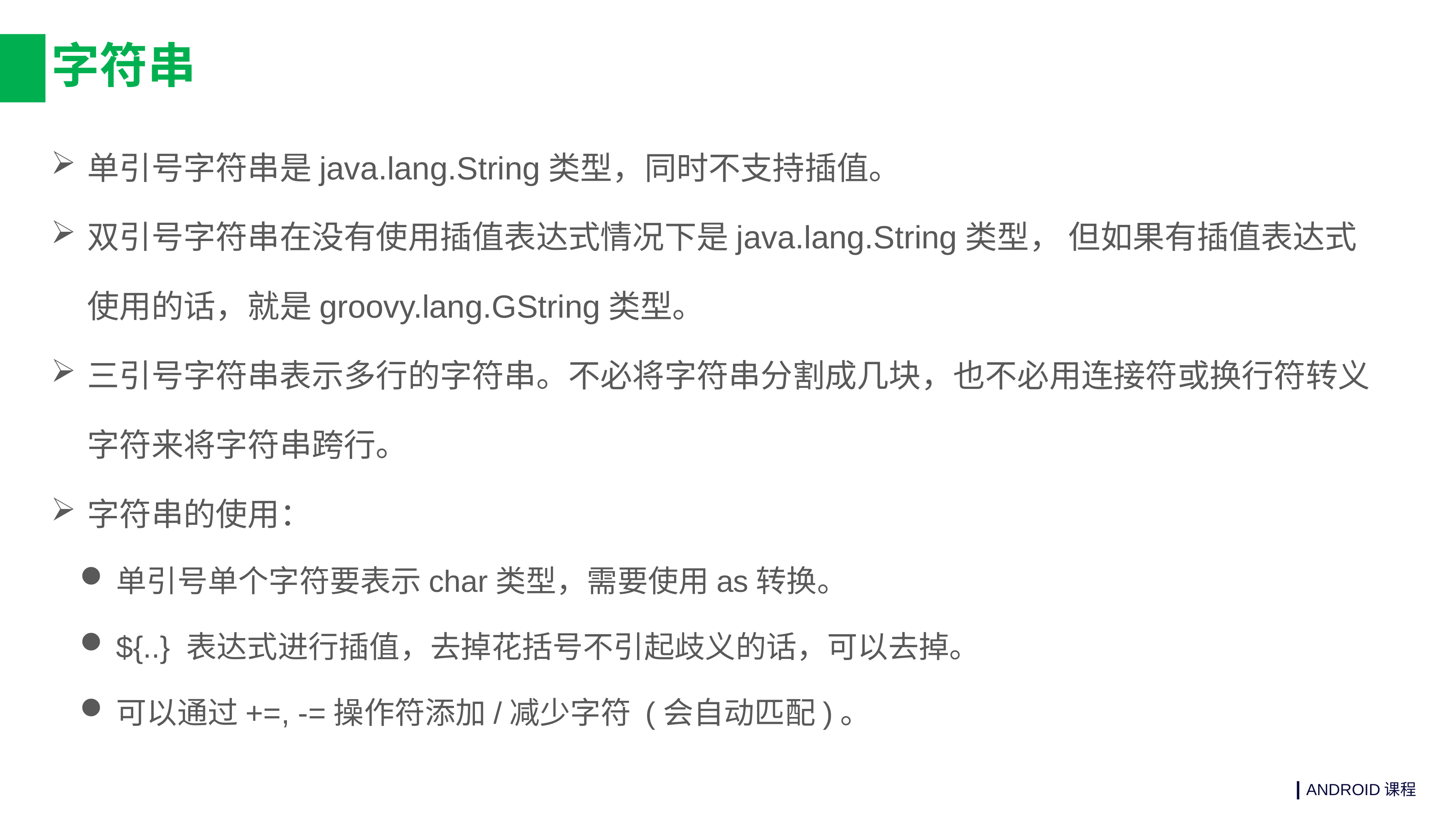

# 字符串
单引号字符串是java.lang.String类型，同时不支持插值。
双引号字符串在没有使用插值表达式情况下是java.lang.String类型， 但如果有插值表达式使用的话，就是groovy.lang.GString类型。
三引号字符串表示多行的字符串。不必将字符串分割成几块，也不必用连接符或换行符转义字符来将字符串跨行。
字符串的使用：
单引号单个字符要表示char类型，需要使用as转换。
${..} 表达式进行插值，去掉花括号不引起歧义的话，可以去掉。
可以通过+=, -=操作符添加/减少字符 (会自动匹配)。